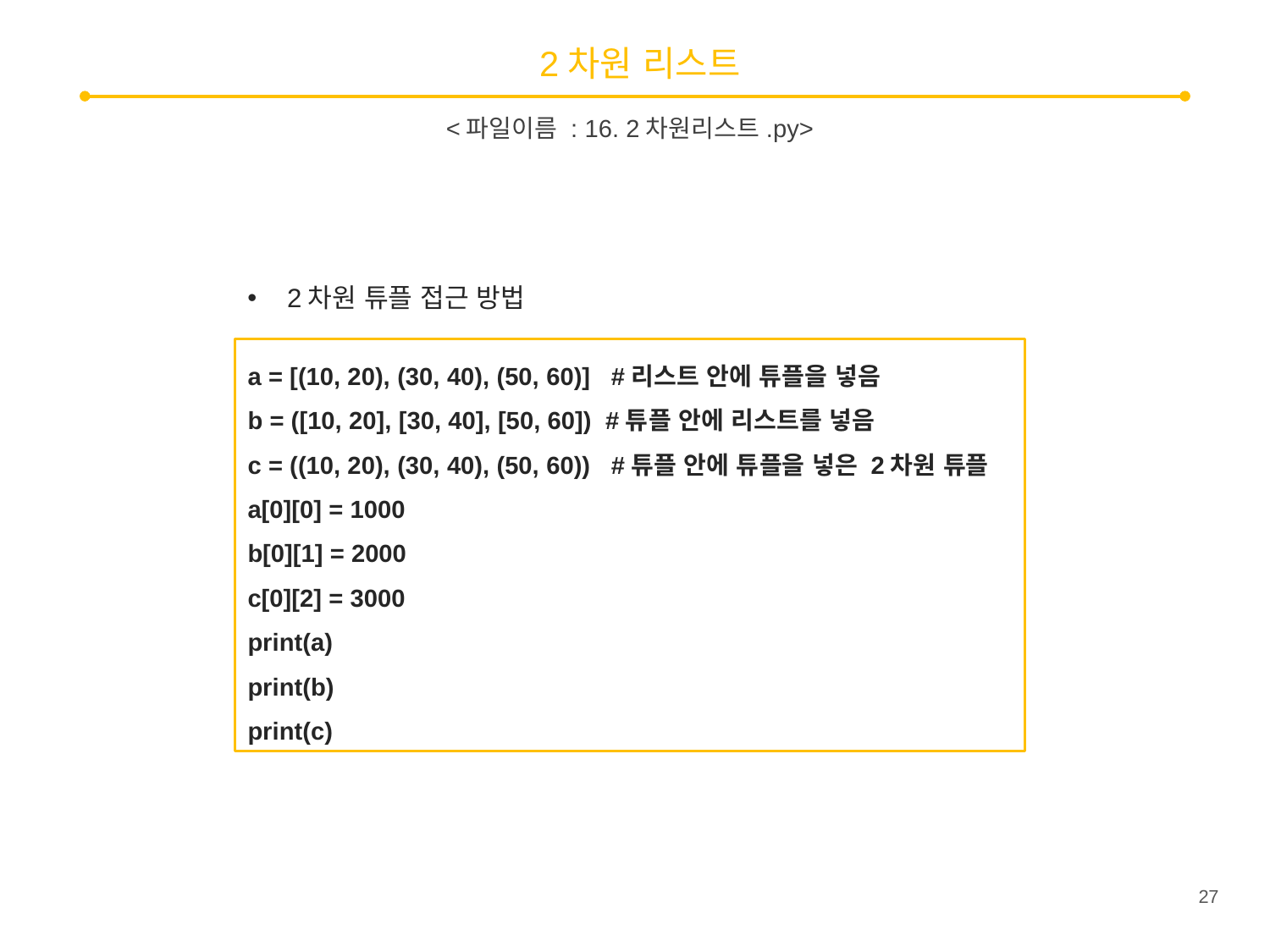

# 2차원 리스트
<파일이름 : 16. 2차원리스트.py>
2차원 튜플 접근 방법
a = [(10, 20), (30, 40), (50, 60)]   #리스트 안에 튜플을 넣음
b = ([10, 20], [30, 40], [50, 60])  #튜플 안에 리스트를 넣음
c = ((10, 20), (30, 40), (50, 60))   #튜플 안에 튜플을 넣은 2차원 튜플
a[0][0] = 1000
b[0][1] = 2000
c[0][2] = 3000
print(a)
print(b)
print(c)